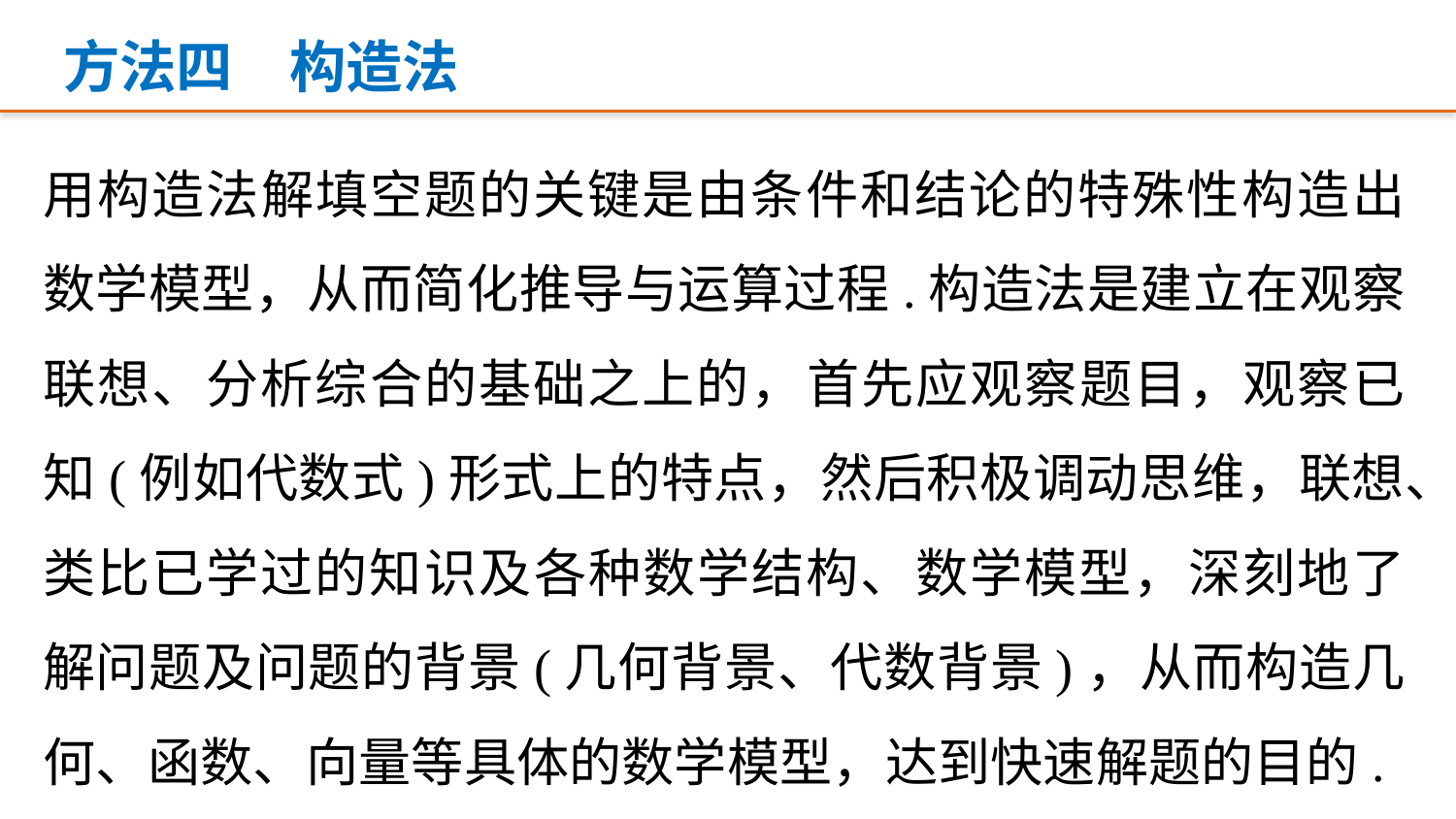

方法四　构造法
用构造法解填空题的关键是由条件和结论的特殊性构造出数学模型，从而简化推导与运算过程.构造法是建立在观察联想、分析综合的基础之上的，首先应观察题目，观察已知(例如代数式)形式上的特点，然后积极调动思维，联想、类比已学过的知识及各种数学结构、数学模型，深刻地了解问题及问题的背景(几何背景、代数背景)，从而构造几何、函数、向量等具体的数学模型，达到快速解题的目的.